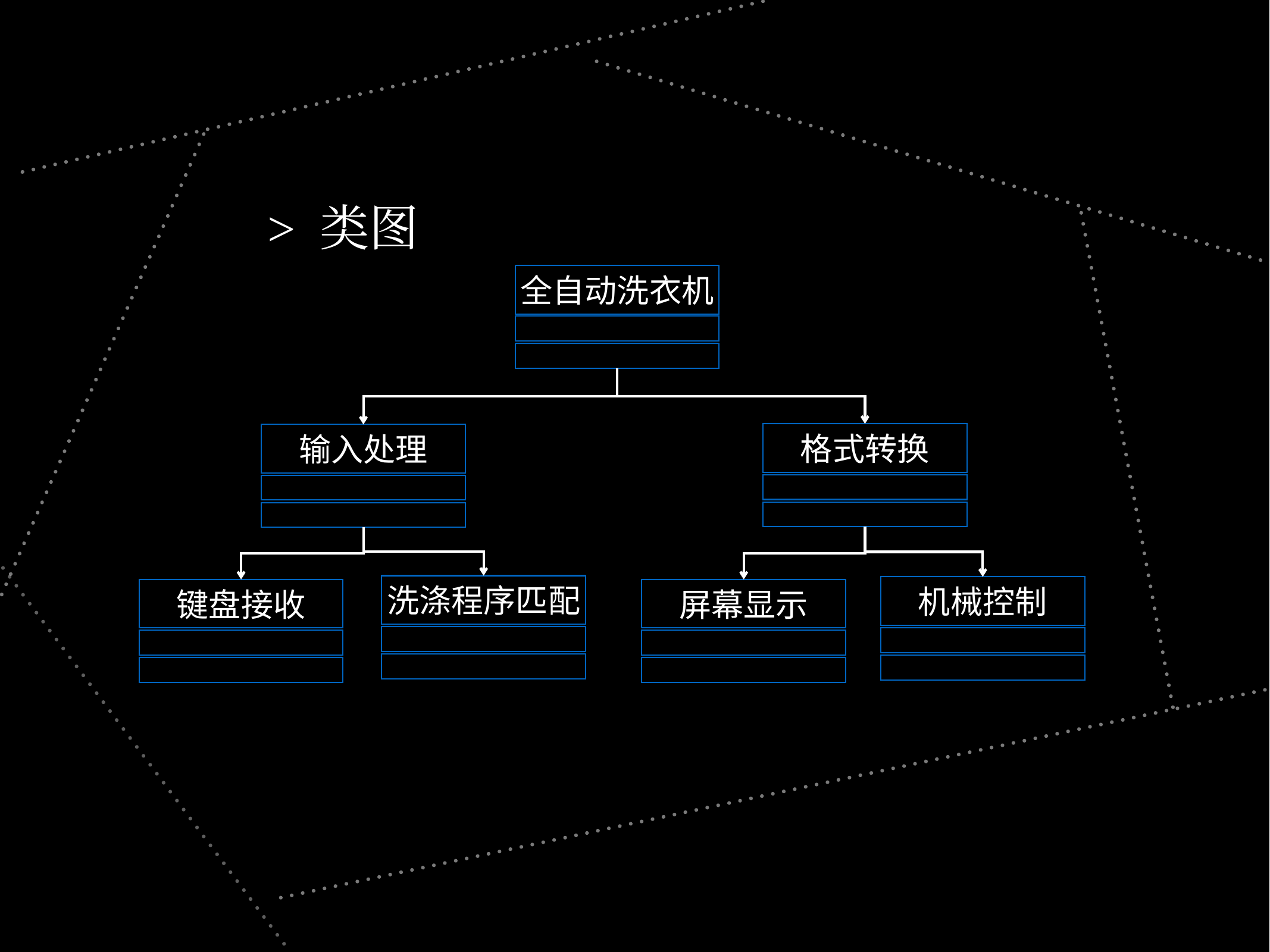

> 类图

全自动洗衣机

格式转换

输入处理

洗涤程序匹配

机械控制

键盘接收

屏幕显示